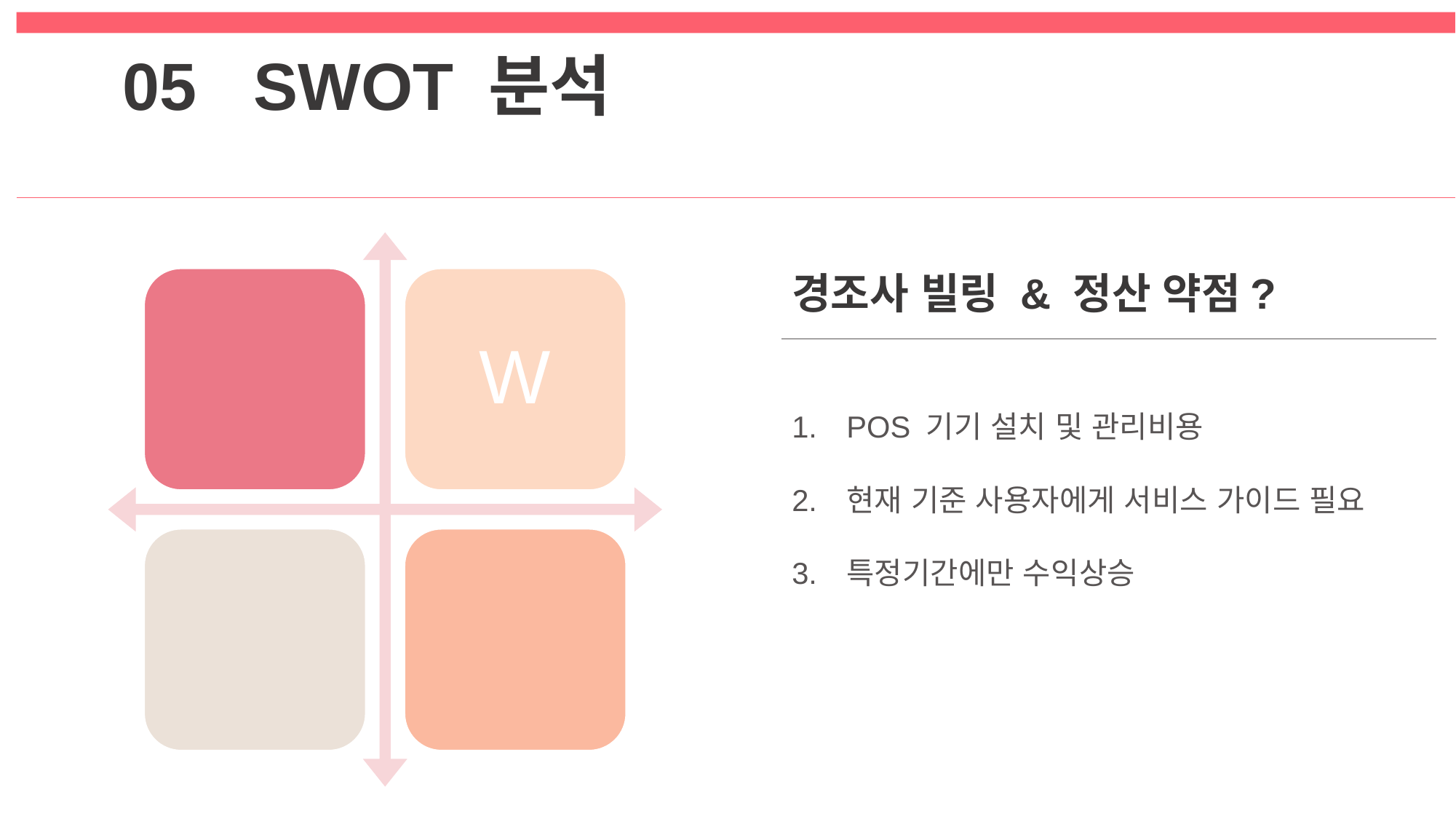

05
SWOT 분석

경조사 빌링 & 정산 약점?

W
POS 기기 설치 및 관리비용
현재 기준 사용자에게 서비스 가이드 필요
특정기간에만 수익상승